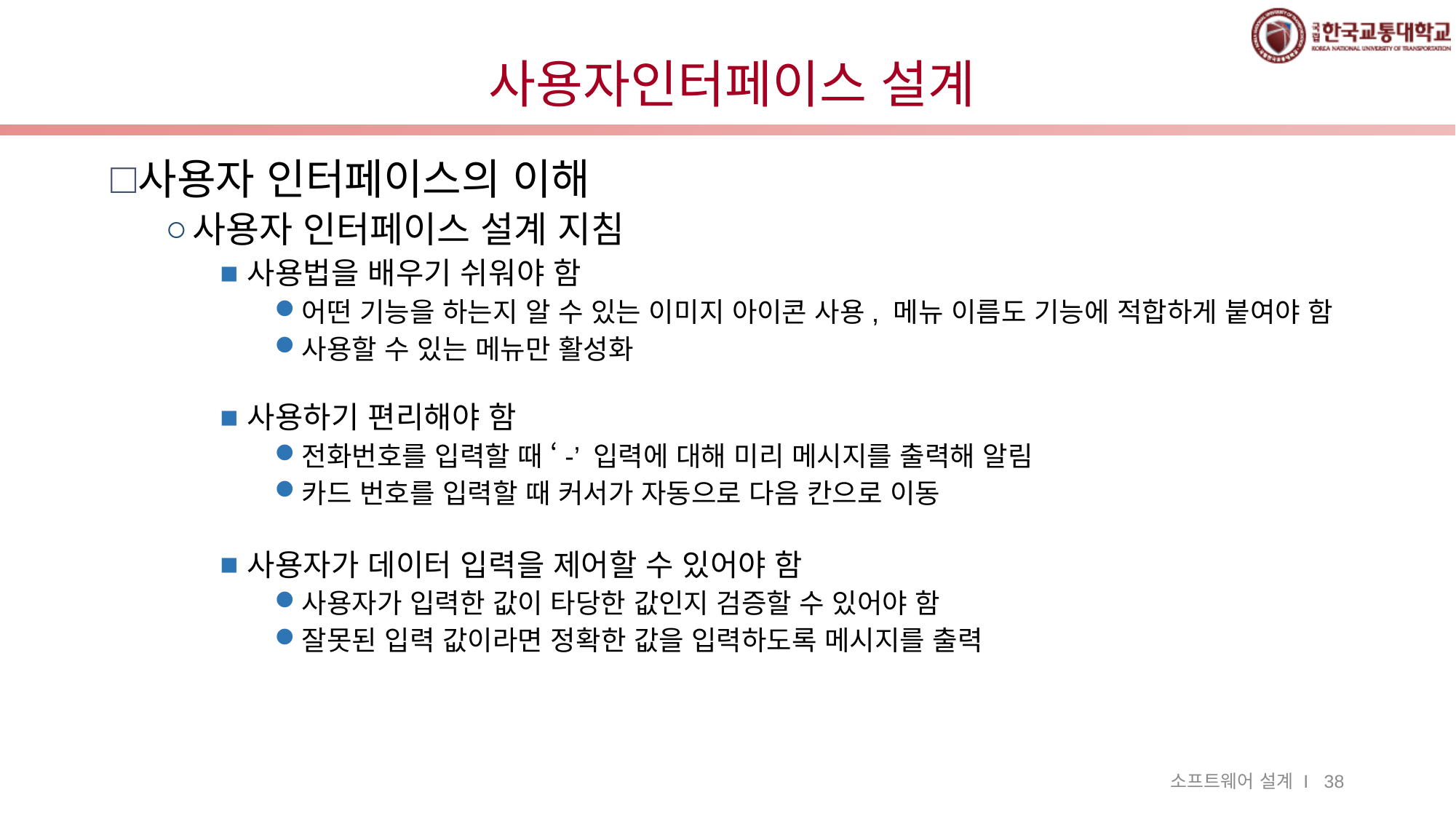

# 사용자인터페이스 설계
사용자 인터페이스의 이해
사용자 인터페이스 설계 지침
사용법을 배우기 쉬워야 함
어떤 기능을 하는지 알 수 있는 이미지 아이콘 사용, 메뉴 이름도 기능에 적합하게 붙여야 함
사용할 수 있는 메뉴만 활성화

사용하기 편리해야 함
전화번호를 입력할 때 ‘-’ 입력에 대해 미리 메시지를 출력해 알림
카드 번호를 입력할 때 커서가 자동으로 다음 칸으로 이동

사용자가 데이터 입력을 제어할 수 있어야 함
사용자가 입력한 값이 타당한 값인지 검증할 수 있어야 함
잘못된 입력 값이라면 정확한 값을 입력하도록 메시지를 출력
소프트웨어 설계 I   38